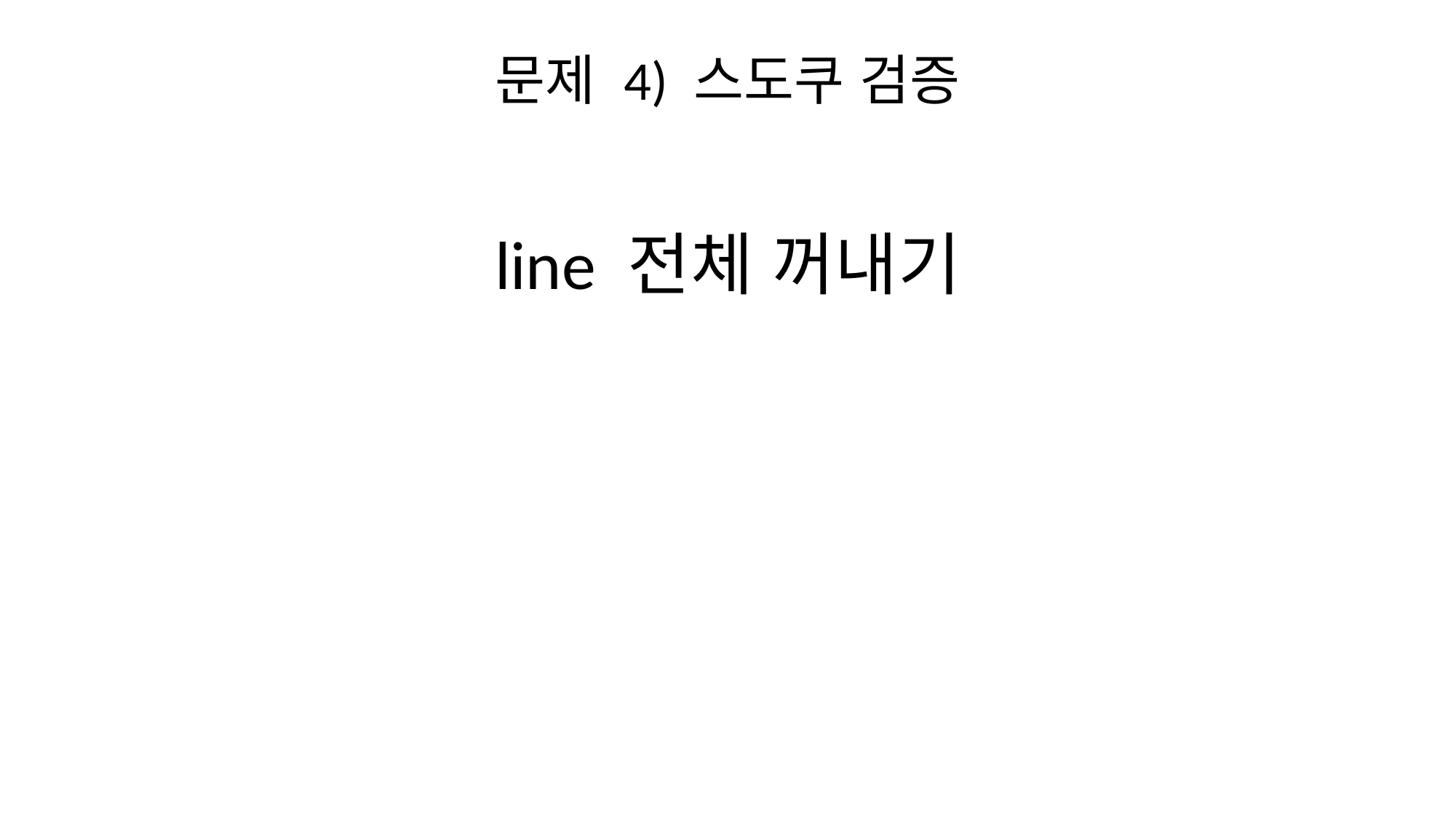

# 문제 4) 스도쿠 검증
line 전체 꺼내기